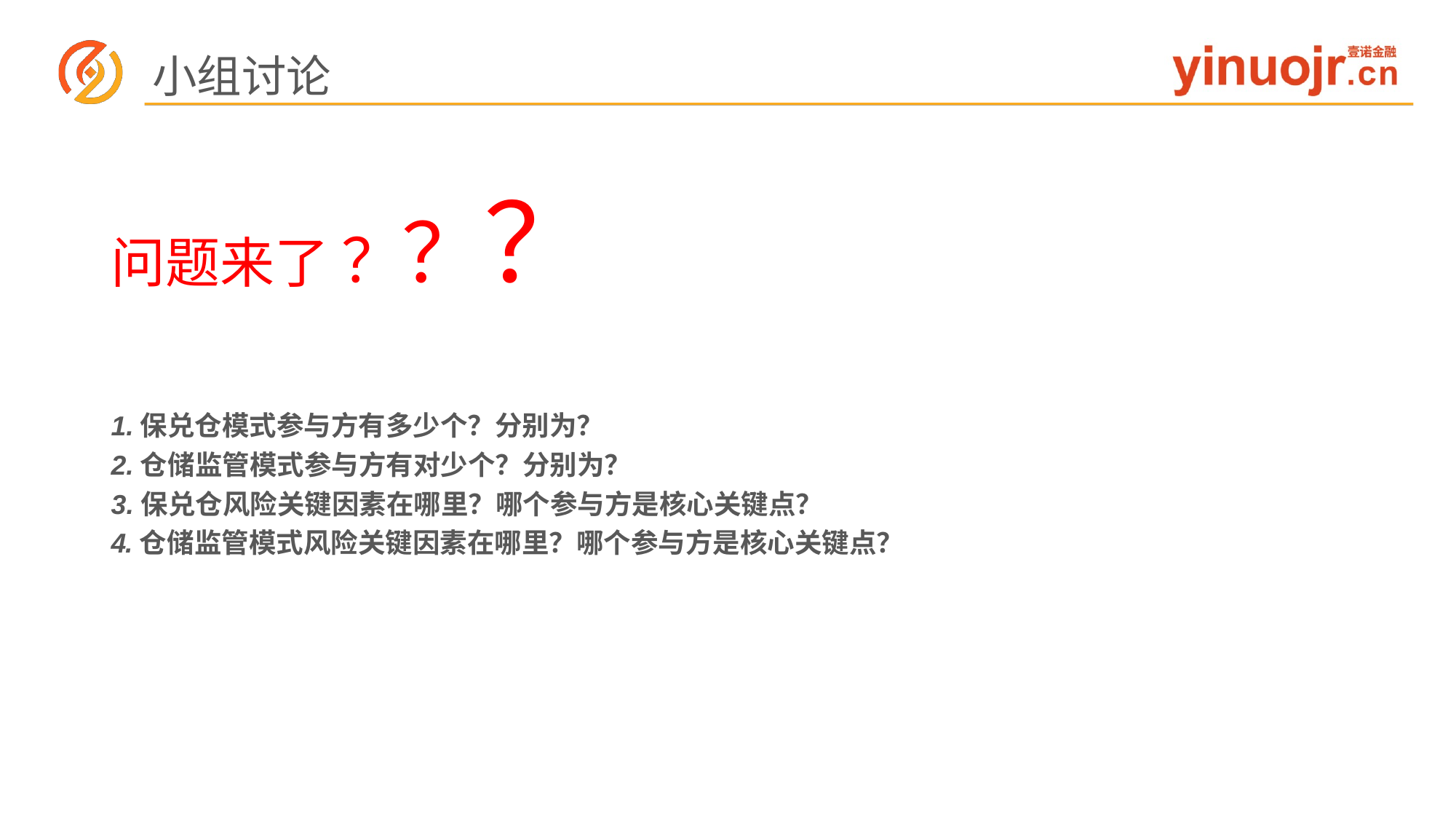

# 小组讨论
问题来了 ？？？

1.保兑仓模式参与方有多少个？分别为？
2.仓储监管模式参与方有对少个？分别为？
3.保兑仓风险关键因素在哪里？哪个参与方是核心关键点？
4.仓储监管模式风险关键因素在哪里？哪个参与方是核心关键点？